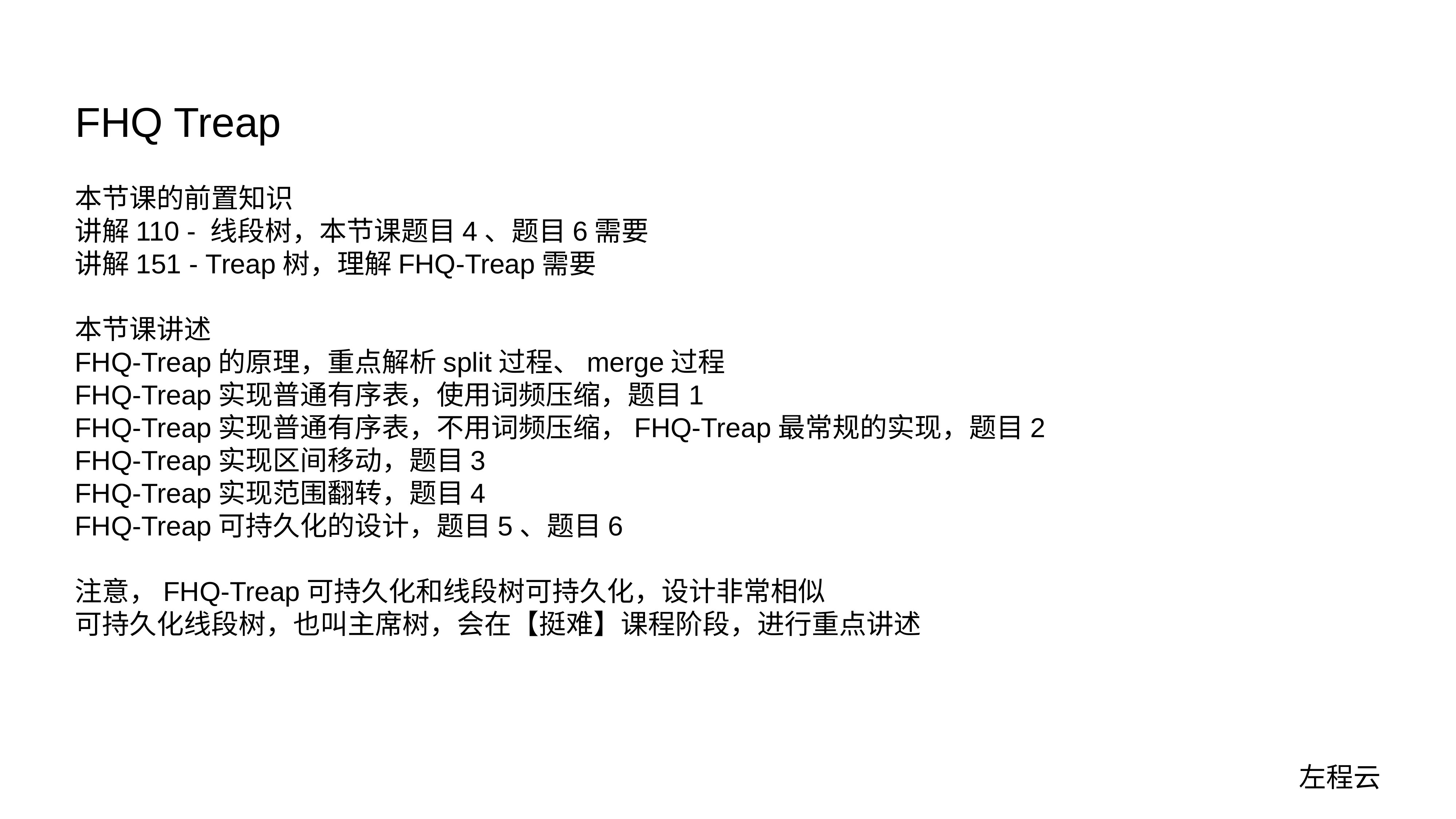

# FHQ Treap
本节课的前置知识
讲解110 - 线段树，本节课题目4、题目6需要
讲解151 - Treap树，理解FHQ-Treap需要

本节课讲述
FHQ-Treap的原理，重点解析split过程、merge过程
FHQ-Treap实现普通有序表，使用词频压缩，题目1
FHQ-Treap实现普通有序表，不用词频压缩，FHQ-Treap最常规的实现，题目2
FHQ-Treap实现区间移动，题目3
FHQ-Treap实现范围翻转，题目4
FHQ-Treap可持久化的设计，题目5、题目6

注意，FHQ-Treap可持久化和线段树可持久化，设计非常相似
可持久化线段树，也叫主席树，会在【挺难】课程阶段，进行重点讲述
左程云